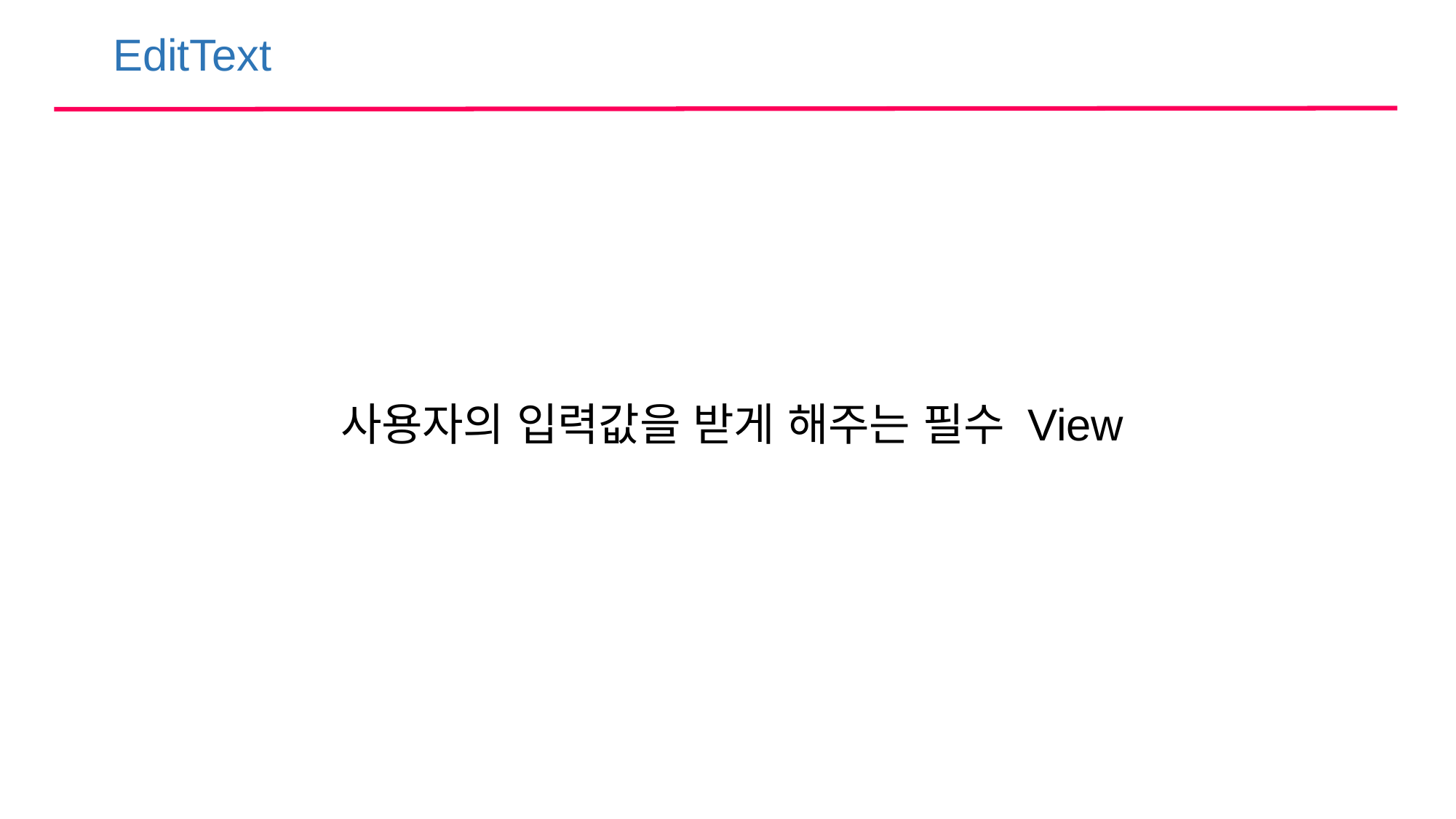

EditText
사용자의 입력값을 받게 해주는 필수 View